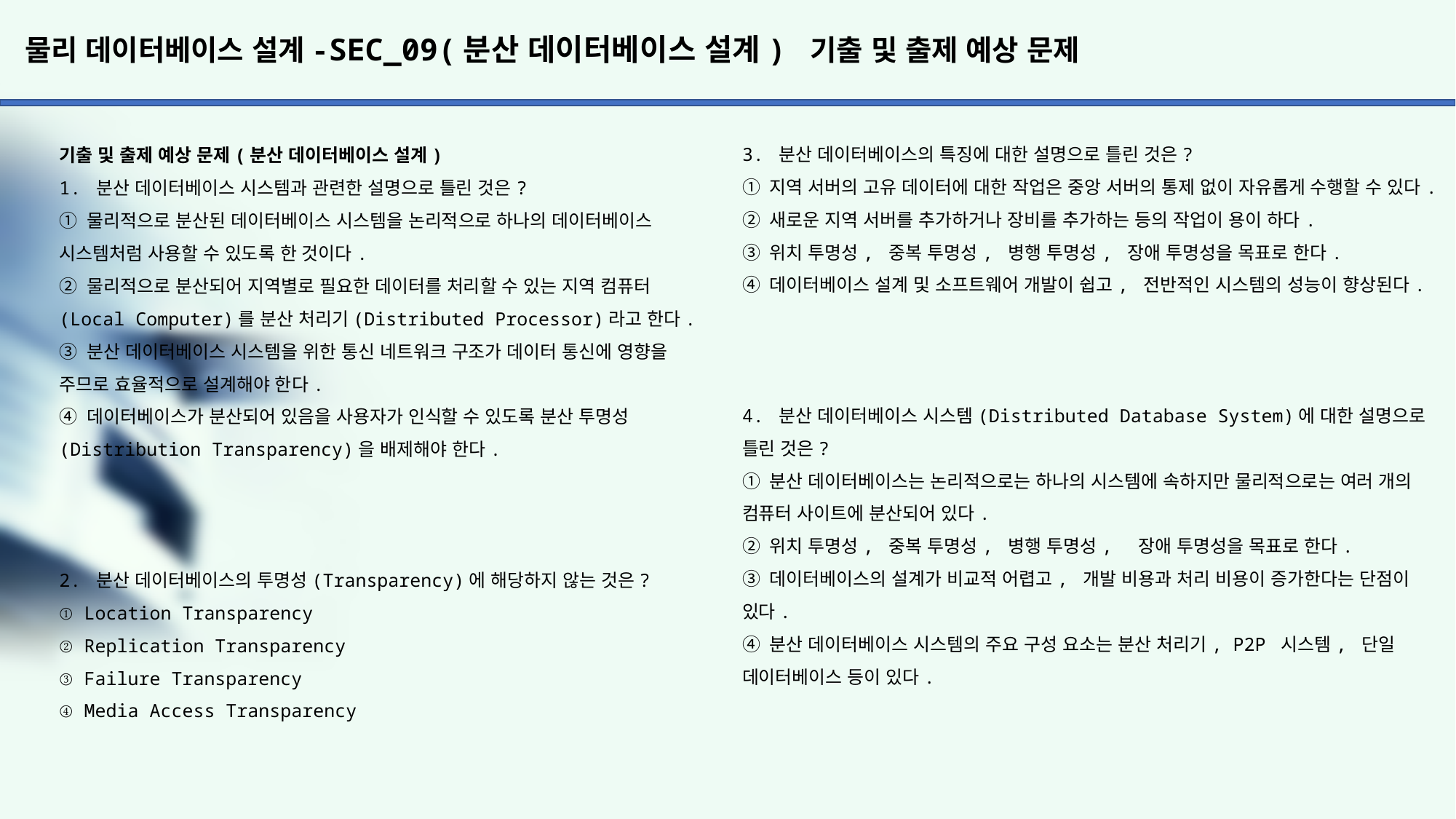

# 물리 데이터베이스 설계-SEC_09(분산 데이터베이스 설계) 기출 및 출제 예상 문제
3. 분산 데이터베이스의 특징에 대한 설명으로 틀린 것은?
① 지역 서버의 고유 데이터에 대한 작업은 중앙 서버의 통제 없이 자유롭게 수행할 수 있다.
② 새로운 지역 서버를 추가하거나 장비를 추가하는 등의 작업이 용이 하다.
③ 위치 투명성, 중복 투명성, 병행 투명성, 장애 투명성을 목표로 한다.
④ 데이터베이스 설계 및 소프트웨어 개발이 쉽고, 전반적인 시스템의 성능이 향상된다.

4. 분산 데이터베이스 시스템(Distributed Database System)에 대한 설명으로 틀린 것은?
① 분산 데이터베이스는 논리적으로는 하나의 시스템에 속하지만 물리적으로는 여러 개의 컴퓨터 사이트에 분산되어 있다.
② 위치 투명성, 중복 투명성, 병행 투명성,  장애 투명성을 목표로 한다.
③ 데이터베이스의 설계가 비교적 어렵고, 개발 비용과 처리 비용이 증가한다는 단점이 있다.
④ 분산 데이터베이스 시스템의 주요 구성 요소는 분산 처리기, P2P 시스템, 단일 데이터베이스 등이 있다.

기출 및 출제 예상 문제(분산 데이터베이스 설계)
1. 분산 데이터베이스 시스템과 관련한 설명으로 틀린 것은?
① 물리적으로 분산된 데이터베이스 시스템을 논리적으로 하나의 데이터베이스 시스템처럼 사용할 수 있도록 한 것이다.
② 물리적으로 분산되어 지역별로 필요한 데이터를 처리할 수 있는 지역 컴퓨터(Local Computer)를 분산 처리기(Distributed Processor)라고 한다.
③ 분산 데이터베이스 시스템을 위한 통신 네트워크 구조가 데이터 통신에 영향을 주므로 효율적으로 설계해야 한다.
④ 데이터베이스가 분산되어 있음을 사용자가 인식할 수 있도록 분산 투명성(Distribution Transparency)을 배제해야 한다.

2. 분산 데이터베이스의 투명성(Transparency)에 해당하지 않는 것은?
① Location Transparency
② Replication Transparency
③ Failure Transparency
④ Media Access Transparency